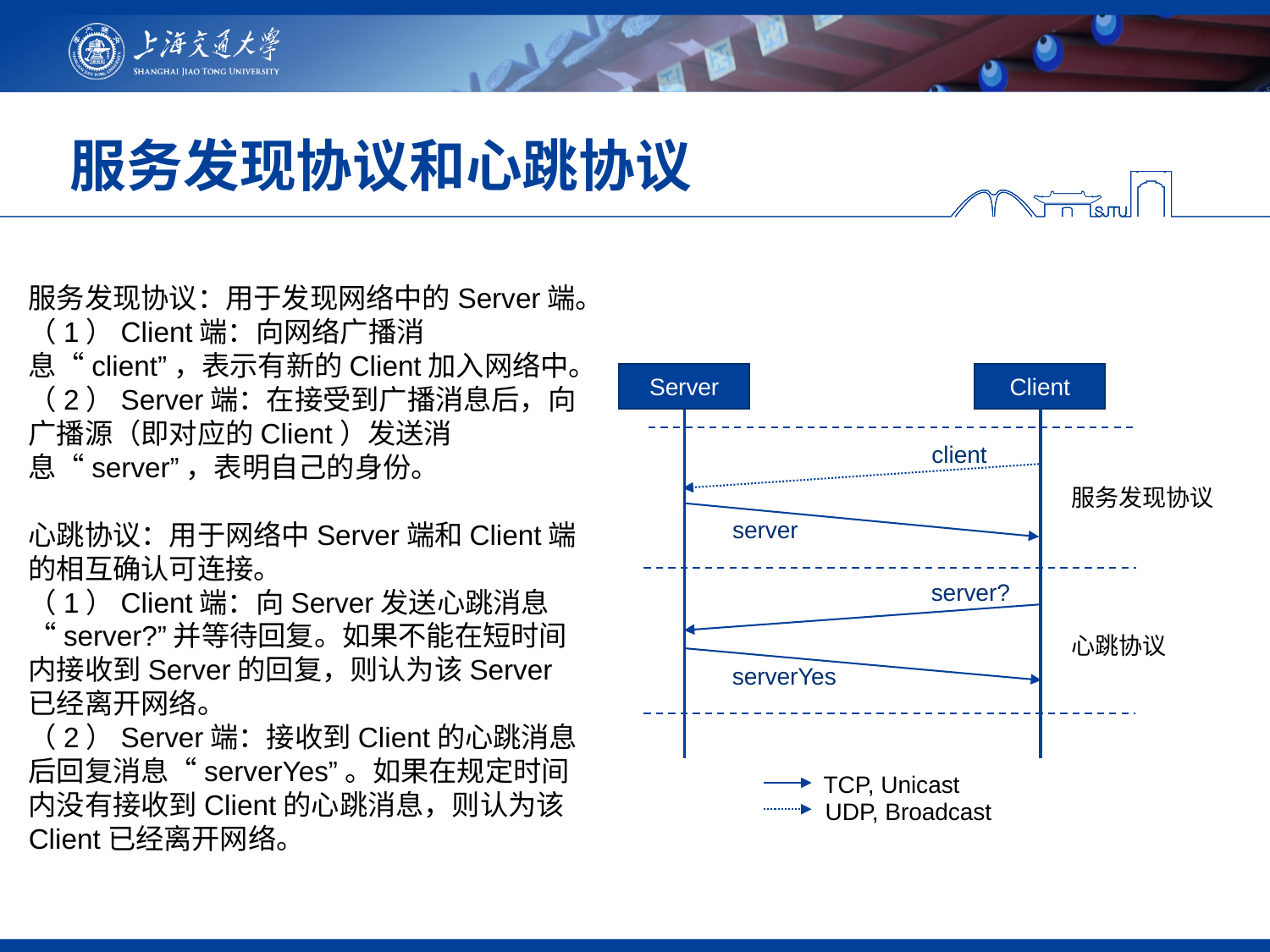

# 服务发现协议和心跳协议
服务发现协议：用于发现网络中的Server端。
（1）Client端：向网络广播消息“client”，表示有新的Client加入网络中。
（2）Server端：在接受到广播消息后，向广播源（即对应的Client）发送消息“server”，表明自己的身份。

心跳协议：用于网络中Server端和Client端的相互确认可连接。
（1）Client端：向Server发送心跳消息“server?”并等待回复。如果不能在短时间内接收到Server的回复，则认为该Server已经离开网络。
（2）Server端：接收到Client的心跳消息后回复消息“serverYes”。如果在规定时间内没有接收到Client的心跳消息，则认为该Client已经离开网络。
Server
Client
client
服务发现协议
server
server?
心跳协议
serverYes
TCP, Unicast
UDP, Broadcast